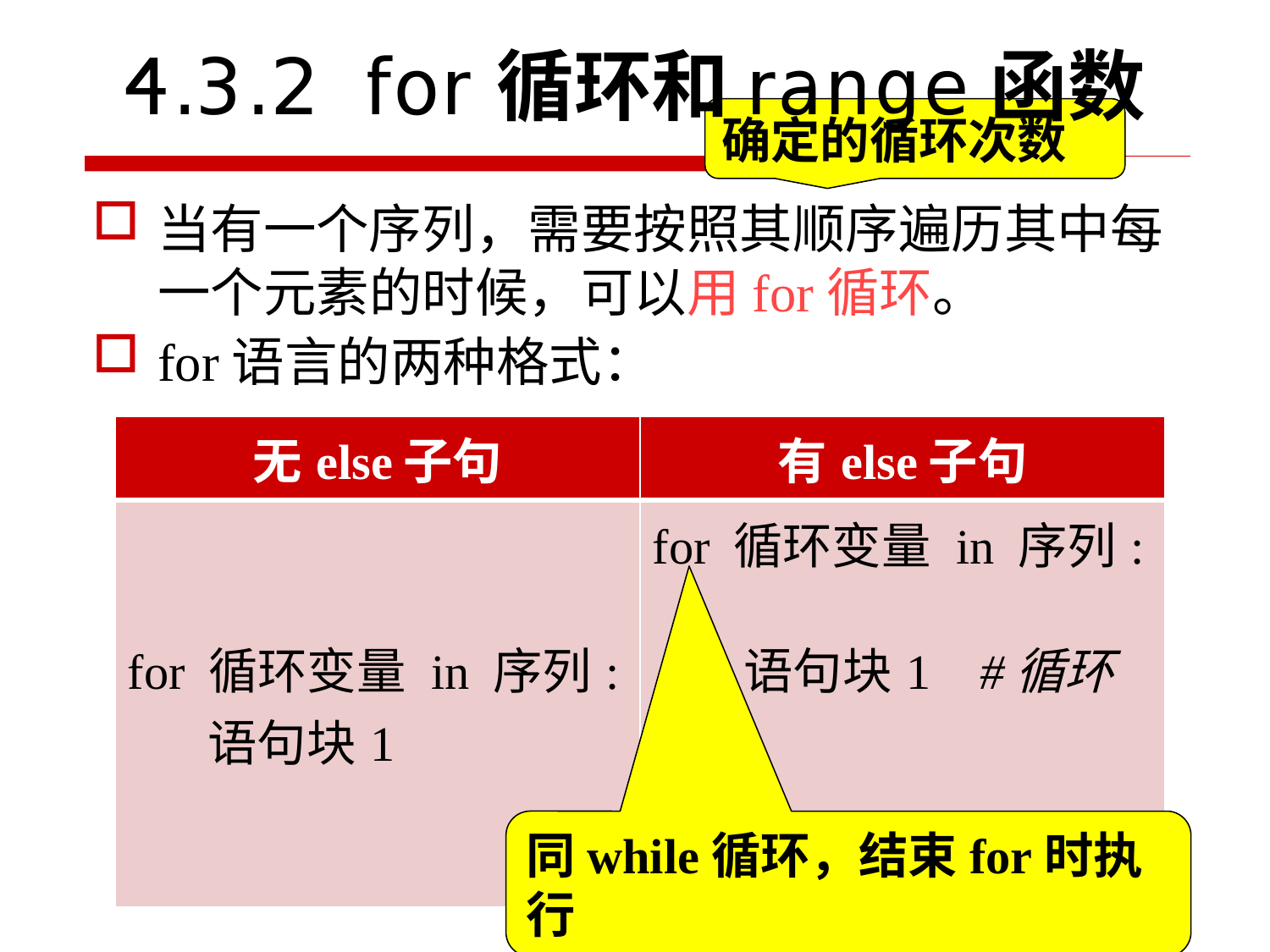

4.3.2  for循环和range函数
确定的循环次数
当有一个序列，需要按照其顺序遍历其中每一个元素的时候，可以用for循环。
for语言的两种格式：

| 无else子句 | 有else子句 |
| --- | --- |
| for 循环变量 in 序列: 语句块1 | for 循环变量 in 序列: 语句块1 #循环体 else: 语句块2 |
同while循环，结束for时执行
53